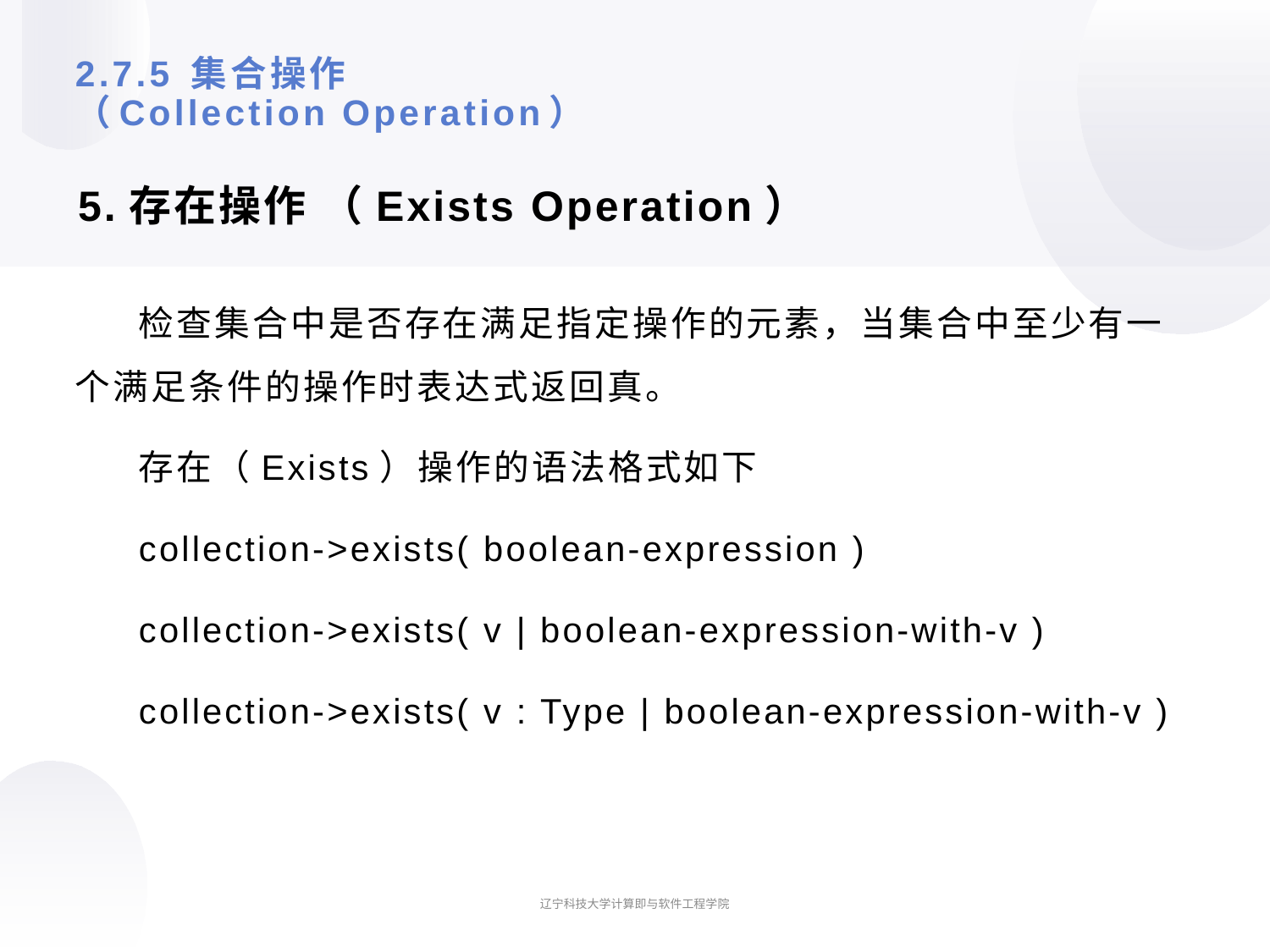

# 2.7.5 集合操作 （Collection Operation）
5.存在操作 （Exists Operation）

检查集合中是否存在满足指定操作的元素，当集合中至少有一个满足条件的操作时表达式返回真。
存在（Exists）操作的语法格式如下
collection->exists( boolean-expression )
collection->exists( v | boolean-expression-with-v )
collection->exists( v : Type | boolean-expression-with-v )

辽宁科技大学计算即与软件工程学院
170